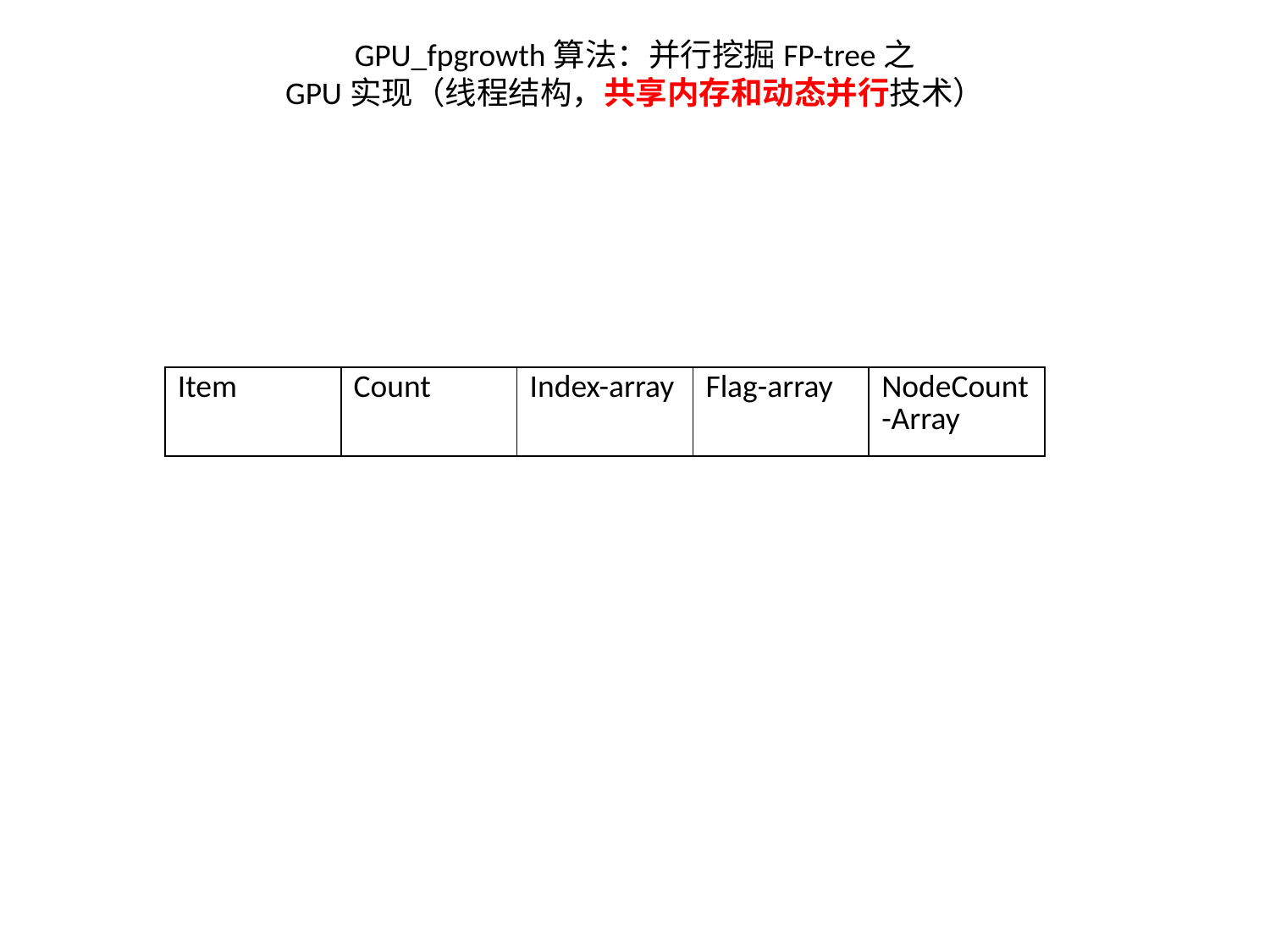

GPU_fpgrowth算法：并行挖掘FP-tree之
GPU实现（线程结构，共享内存和动态并行技术）
| Item | Count | Index-array | Flag-array | NodeCount-Array |
| --- | --- | --- | --- | --- |